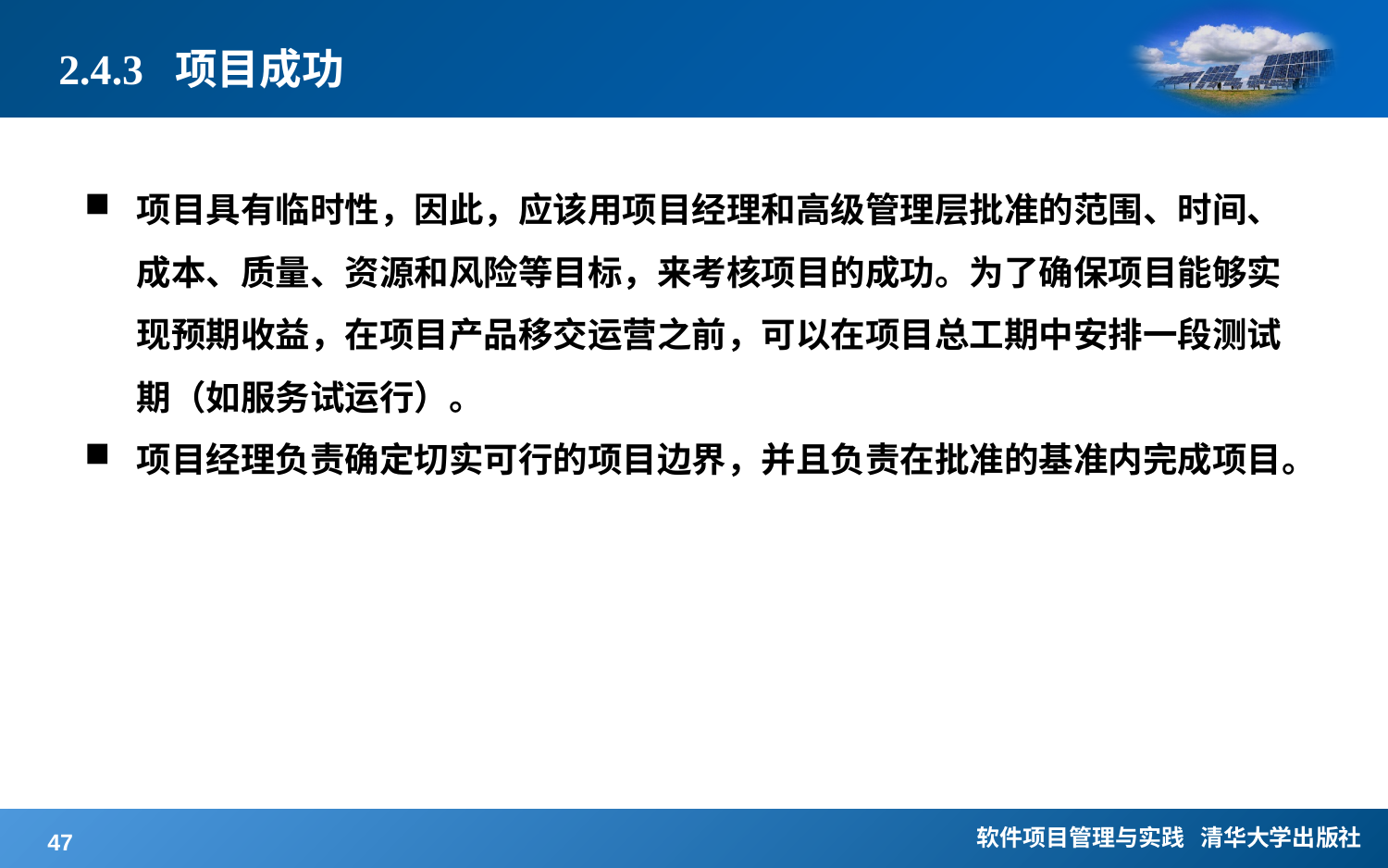

# 2.4.3  项目成功
项目具有临时性，因此，应该用项目经理和高级管理层批准的范围、时间、成本、质量、资源和风险等目标，来考核项目的成功。为了确保项目能够实现预期收益，在项目产品移交运营之前，可以在项目总工期中安排一段测试期（如服务试运行）。
项目经理负责确定切实可行的项目边界，并且负责在批准的基准内完成项目。